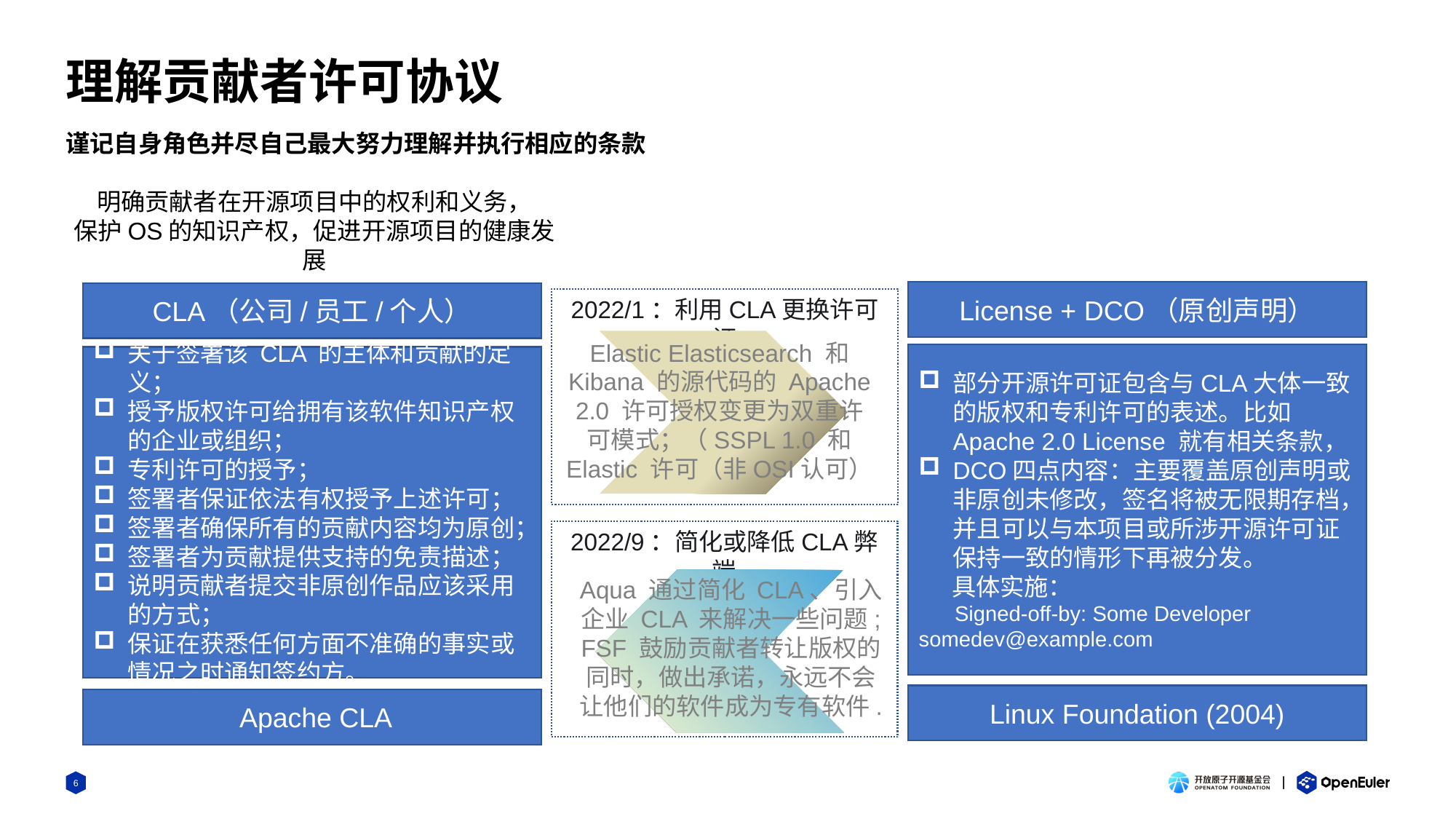

# 理解贡献者许可协议
谨记自身角色并尽自己最大努力理解并执行相应的条款
明确贡献者在开源项目中的权利和义务，
保护OS的知识产权，促进开源项目的健康发展
License + DCO（原创声明）
CLA（公司/员工/个人）
2022/1：利用CLA更换许可证

Elastic Elasticsearch 和 Kibana 的源代码的 Apache 2.0 许可授权变更为双重许可模式；（SSPL 1.0 和 Elastic 许可（非OSI认可）
部分开源许可证包含与CLA大体一致的版权和专利许可的表述。比如 Apache 2.0 License 就有相关条款，
DCO四点内容：主要覆盖原创声明或非原创未修改，签名将被无限期存档，并且可以与本项目或所涉开源许可证保持一致的情形下再被分发。
     具体实施：
      Signed-off-by: Some Developer        somedev@example.com
关于签署该 CLA 的主体和贡献的定义；
授予版权许可给拥有该软件知识产权的企业或组织；
专利许可的授予；
签署者保证依法有权授予上述许可；
签署者确保所有的贡献内容均为原创；
签署者为贡献提供支持的免责描述；
说明贡献者提交非原创作品应该采用的方式；
保证在获悉任何方面不准确的事实或情况之时通知签约方。
2022/9：简化或降低CLA弊端
Aqua 通过简化 CLA、引入企业 CLA 来解决一些问题;
FSF 鼓励贡献者转让版权的同时，做出承诺，永远不会让他们的软件成为专有软件.

Linux Foundation (2004)
 Apache CLA